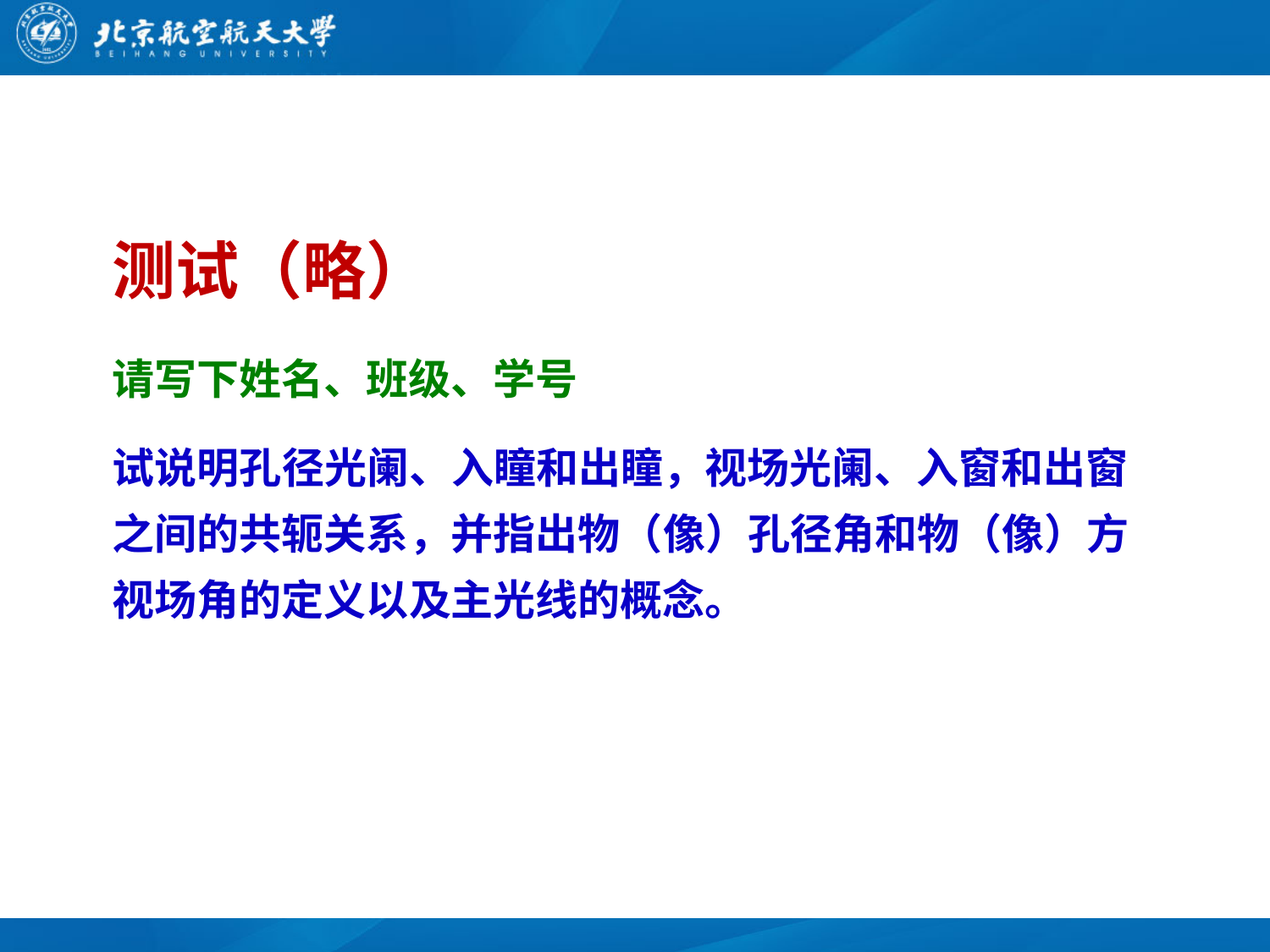

测试（略）
请写下姓名、班级、学号
试说明孔径光阑、入瞳和出瞳，视场光阑、入窗和出窗之间的共轭关系，并指出物（像）孔径角和物（像）方视场角的定义以及主光线的概念。